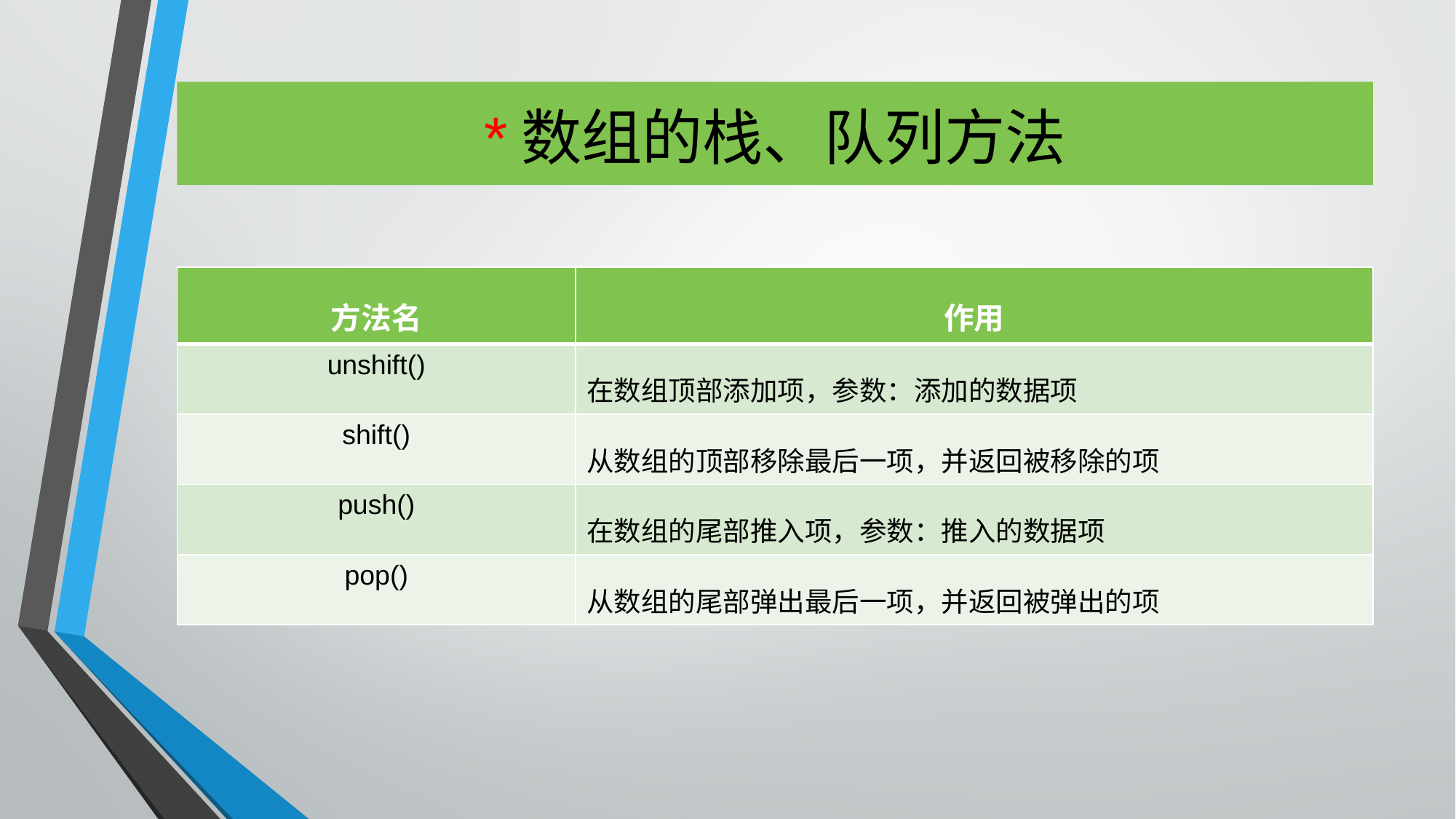

*数组的栈、队列方法
| 方法名 | 作用 |
| --- | --- |
| unshift() | 在数组顶部添加项，参数：添加的数据项 |
| shift() | 从数组的顶部移除最后一项，并返回被移除的项 |
| push() | 在数组的尾部推入项，参数：推入的数据项 |
| pop() | 从数组的尾部弹出最后一项，并返回被弹出的项 |